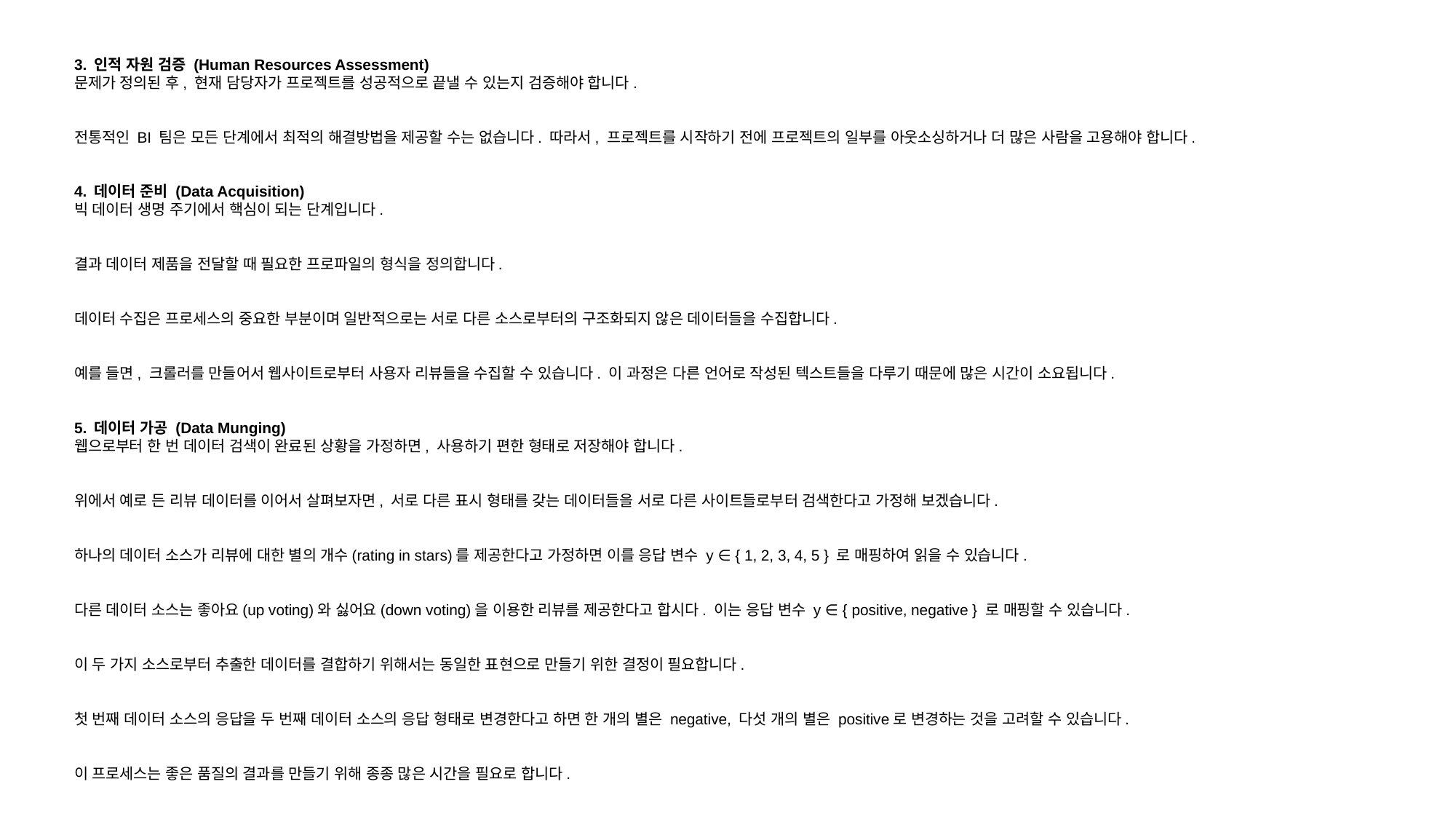

3. 인적 자원 검증 (Human Resources Assessment)
문제가 정의된 후, 현재 담당자가 프로젝트를 성공적으로 끝낼 수 있는지 검증해야 합니다.

전통적인 BI 팀은 모든 단계에서 최적의 해결방법을 제공할 수는 없습니다. 따라서, 프로젝트를 시작하기 전에 프로젝트의 일부를 아웃소싱하거나 더 많은 사람을 고용해야 합니다.

4. 데이터 준비 (Data Acquisition)
빅 데이터 생명 주기에서 핵심이 되는 단계입니다.

결과 데이터 제품을 전달할 때 필요한 프로파일의 형식을 정의합니다.

데이터 수집은 프로세스의 중요한 부분이며 일반적으로는 서로 다른 소스로부터의 구조화되지 않은 데이터들을 수집합니다.

예를 들면, 크롤러를 만들어서 웹사이트로부터 사용자 리뷰들을 수집할 수 있습니다. 이 과정은 다른 언어로 작성된 텍스트들을 다루기 때문에 많은 시간이 소요됩니다.

5. 데이터 가공 (Data Munging)
웹으로부터 한 번 데이터 검색이 완료된 상황을 가정하면, 사용하기 편한 형태로 저장해야 합니다.

위에서 예로 든 리뷰 데이터를 이어서 살펴보자면, 서로 다른 표시 형태를 갖는 데이터들을 서로 다른 사이트들로부터 검색한다고 가정해 보겠습니다.

하나의 데이터 소스가 리뷰에 대한 별의 개수(rating in stars)를 제공한다고 가정하면 이를 응답 변수 y ∈ { 1, 2, 3, 4, 5 } 로 매핑하여 읽을 수 있습니다.

다른 데이터 소스는 좋아요(up voting)와 싫어요(down voting)을 이용한 리뷰를 제공한다고 합시다. 이는 응답 변수 y ∈ { positive, negative } 로 매핑할 수 있습니다.

이 두 가지 소스로부터 추출한 데이터를 결합하기 위해서는 동일한 표현으로 만들기 위한 결정이 필요합니다.

첫 번째 데이터 소스의 응답을 두 번째 데이터 소스의 응답 형태로 변경한다고 하면 한 개의 별은 negative, 다섯 개의 별은 positive로 변경하는 것을 고려할 수 있습니다.

이 프로세스는 좋은 품질의 결과를 만들기 위해 종종 많은 시간을 필요로 합니다.